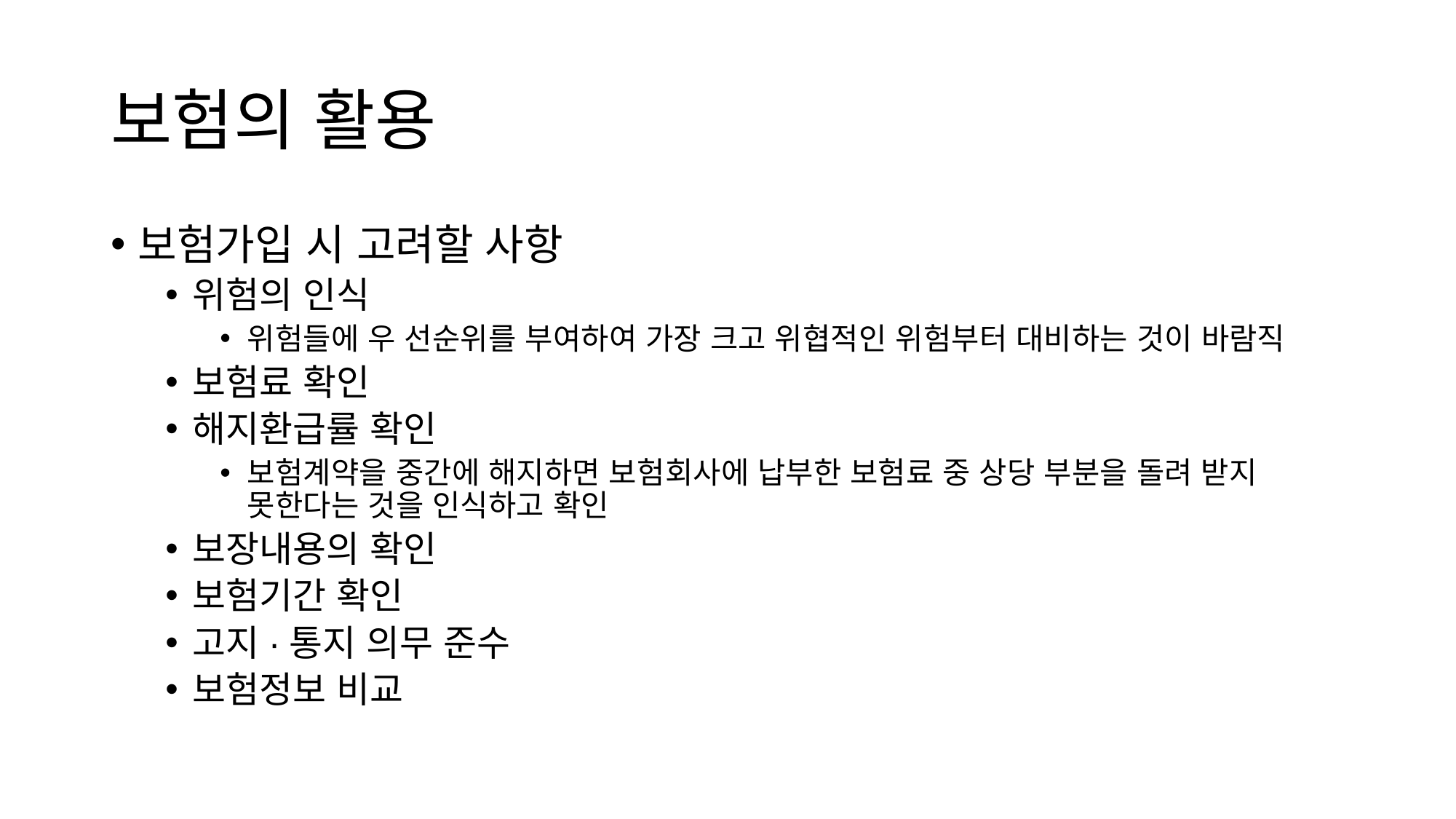

# 보험의 활용
보험가입 시 고려할 사항
위험의 인식
위험들에 우 선순위를 부여하여 가장 크고 위협적인 위험부터 대비하는 것이 바람직
보험료 확인
해지환급률 확인
보험계약을 중간에 해지하면 보험회사에 납부한 보험료 중 상당 부분을 돌려 받지 못한다는 것을 인식하고 확인
보장내용의 확인
보험기간 확인
고지·통지 의무 준수
보험정보 비교